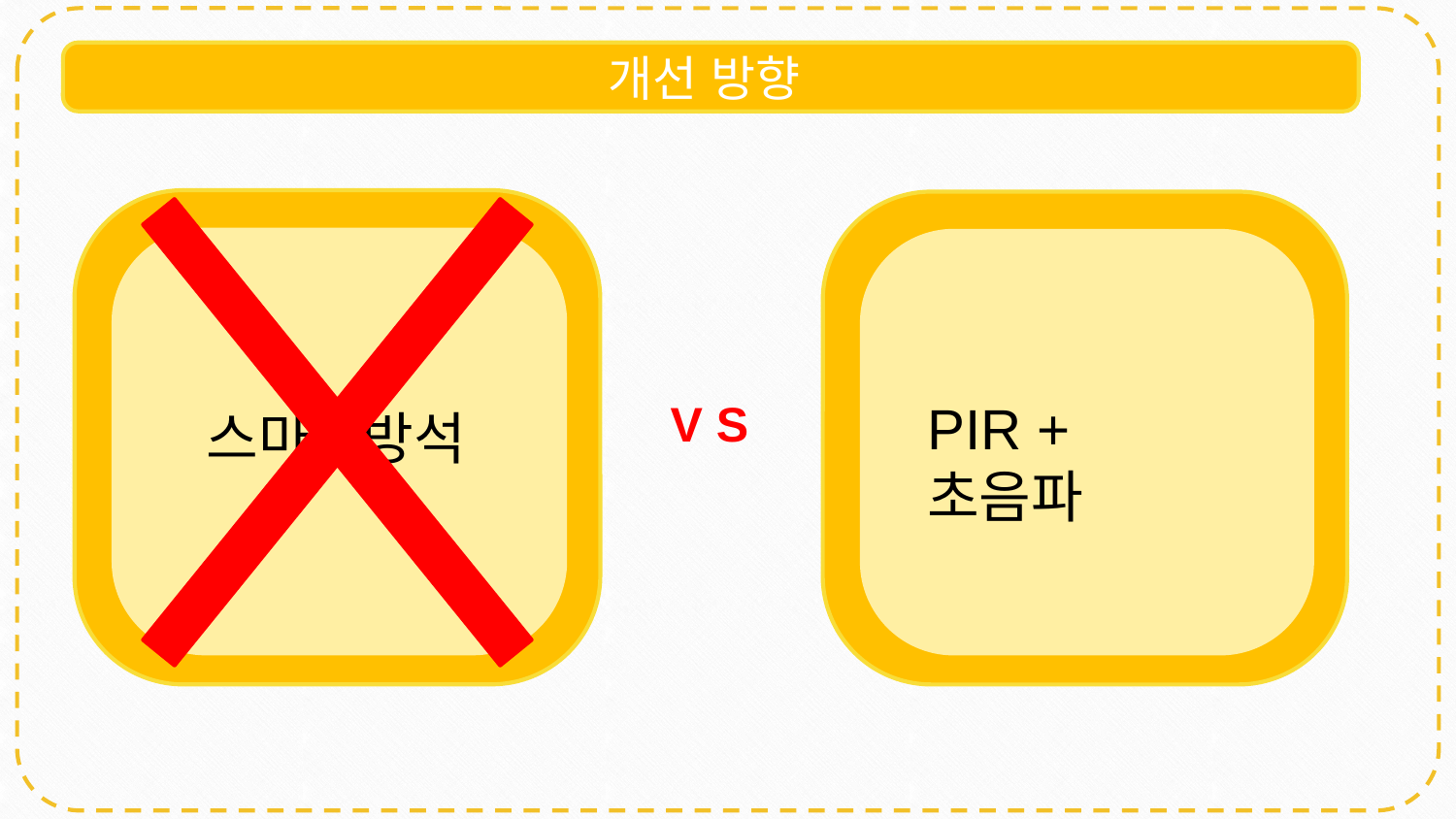

개선 방향
기존의 문제점

스마트방석
기존의 문제점

PIR + 초음파
V S